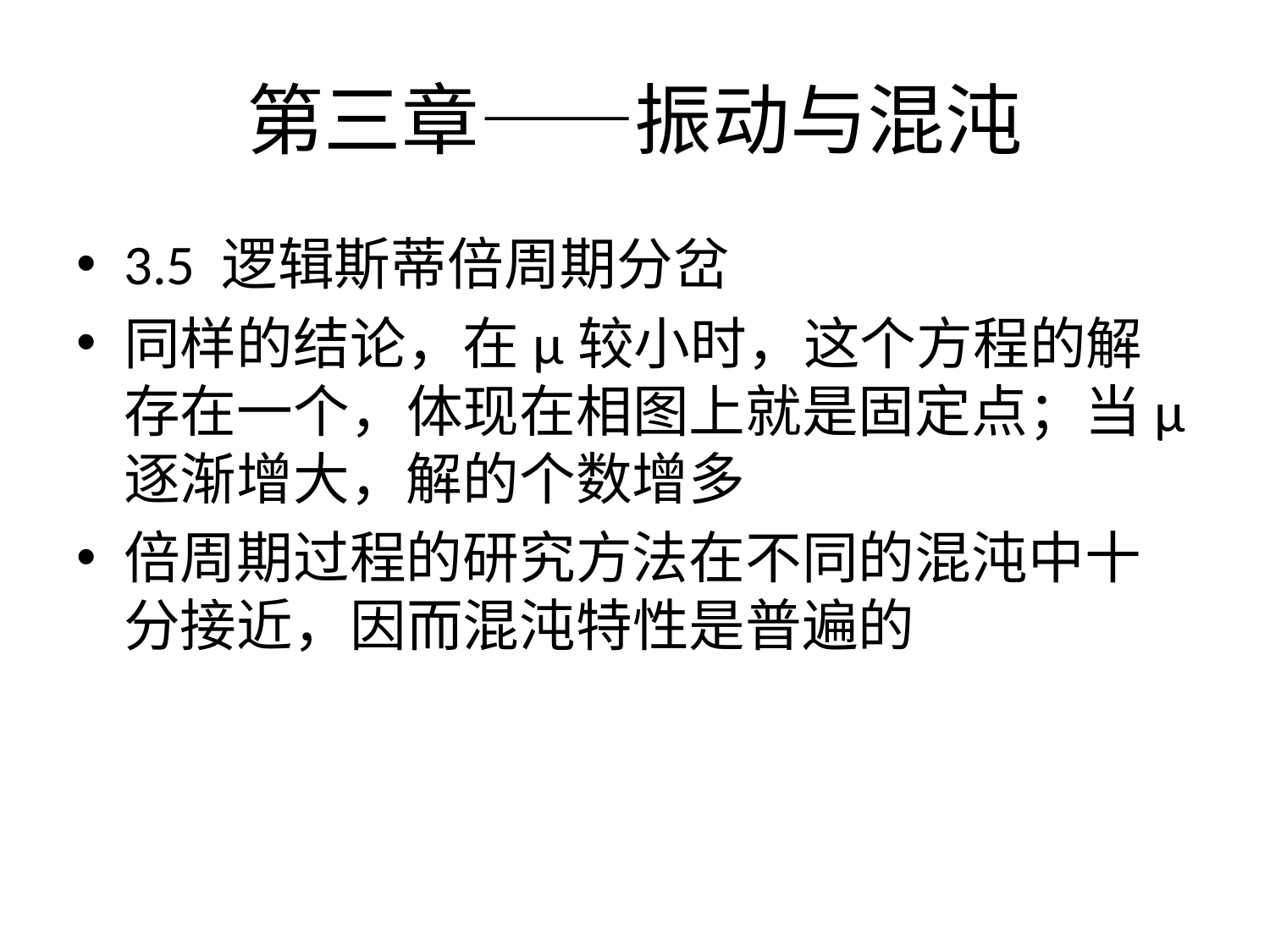

# 第三章——振动与混沌
3.5 逻辑斯蒂倍周期分岔
同样的结论，在μ较小时，这个方程的解存在一个，体现在相图上就是固定点；当μ逐渐增大，解的个数增多
倍周期过程的研究方法在不同的混沌中十分接近，因而混沌特性是普遍的